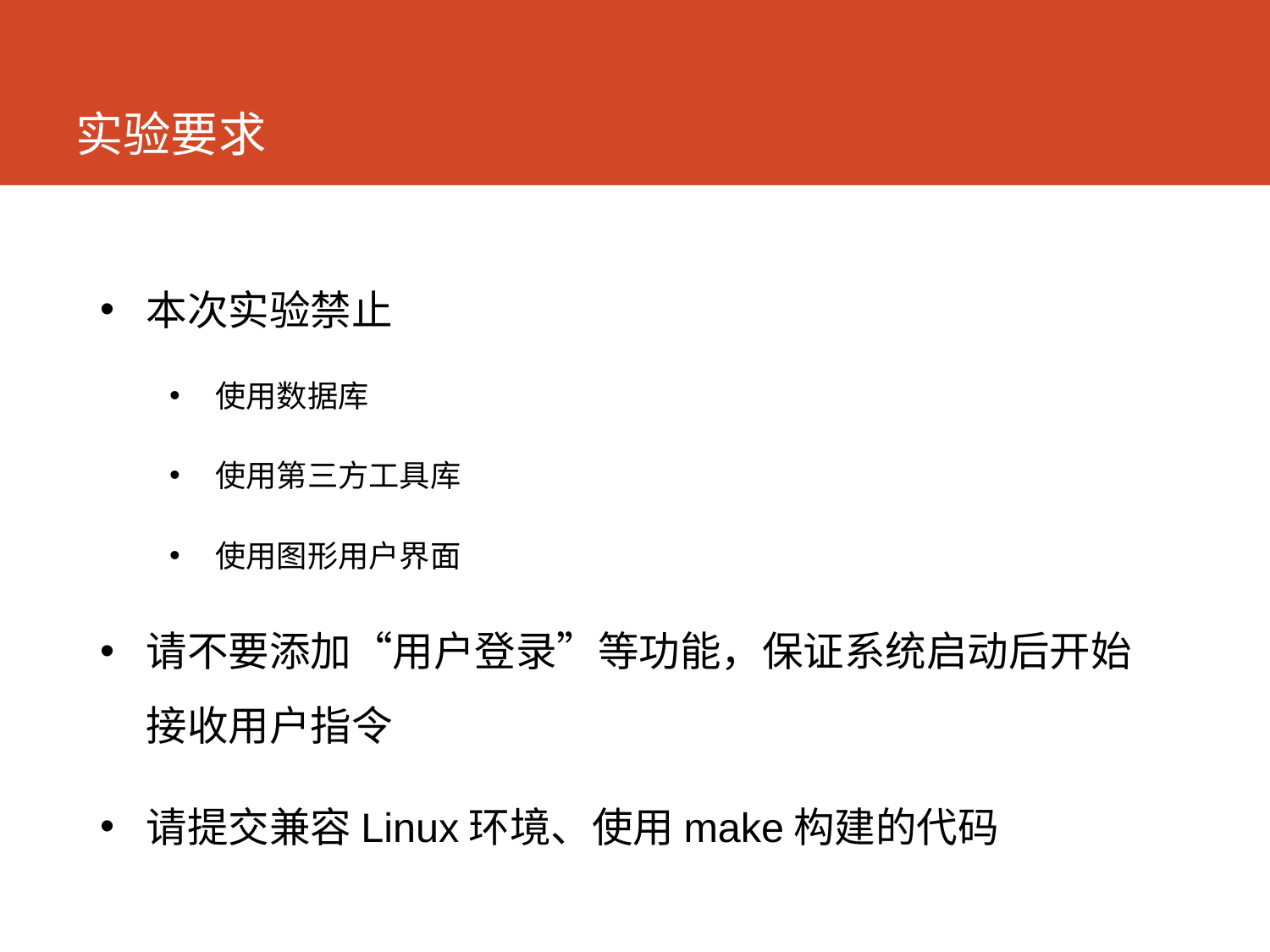

# 实验要求
本次实验禁止
使用数据库
使用第三方工具库
使用图形用户界面
请不要添加“用户登录”等功能，保证系统启动后开始接收用户指令
请提交兼容Linux环境、使用make构建的代码